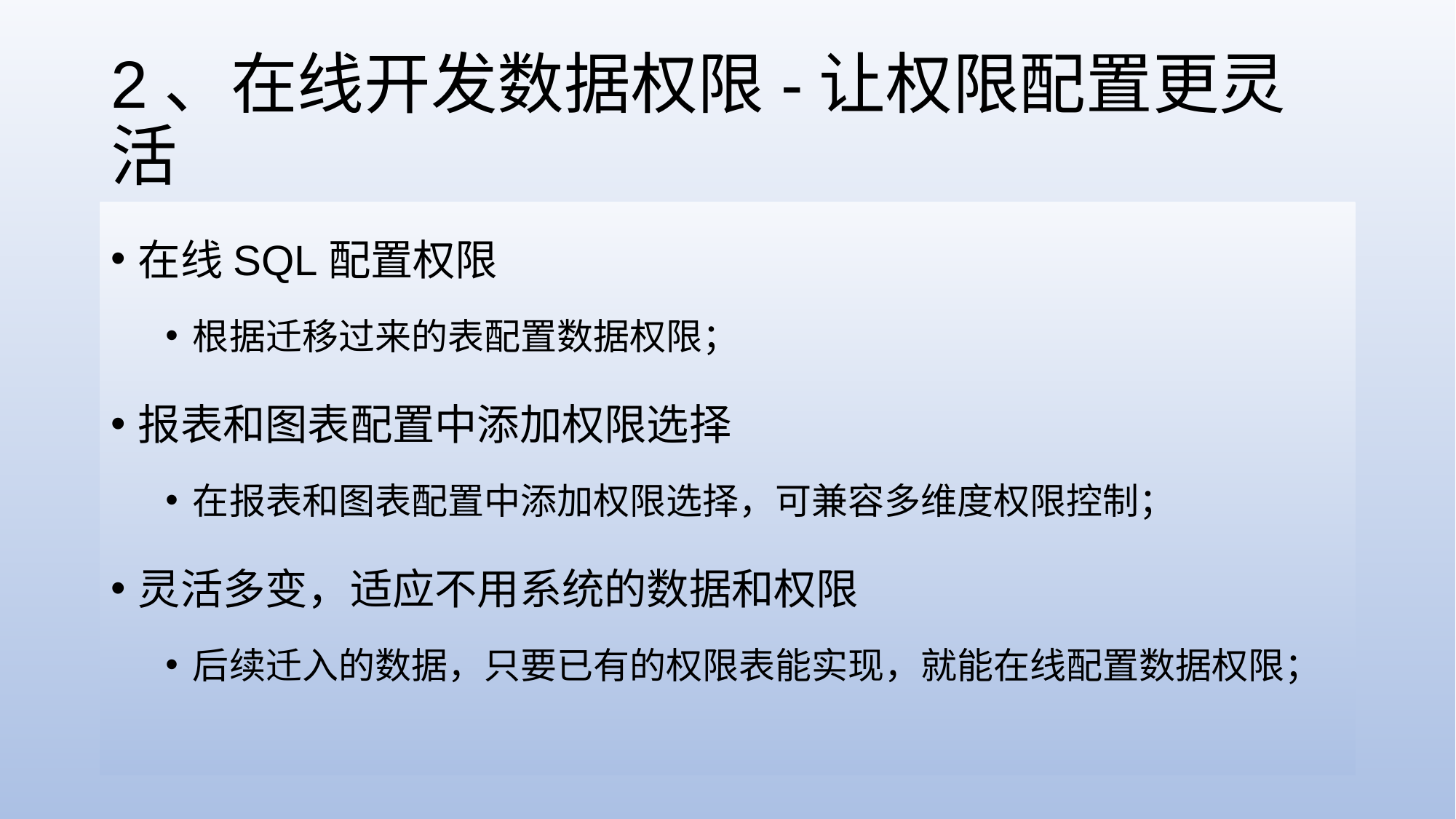

# 2、在线开发数据权限-让权限配置更灵活
在线SQL配置权限
根据迁移过来的表配置数据权限；
报表和图表配置中添加权限选择
在报表和图表配置中添加权限选择，可兼容多维度权限控制；
灵活多变，适应不用系统的数据和权限
后续迁入的数据，只要已有的权限表能实现，就能在线配置数据权限；